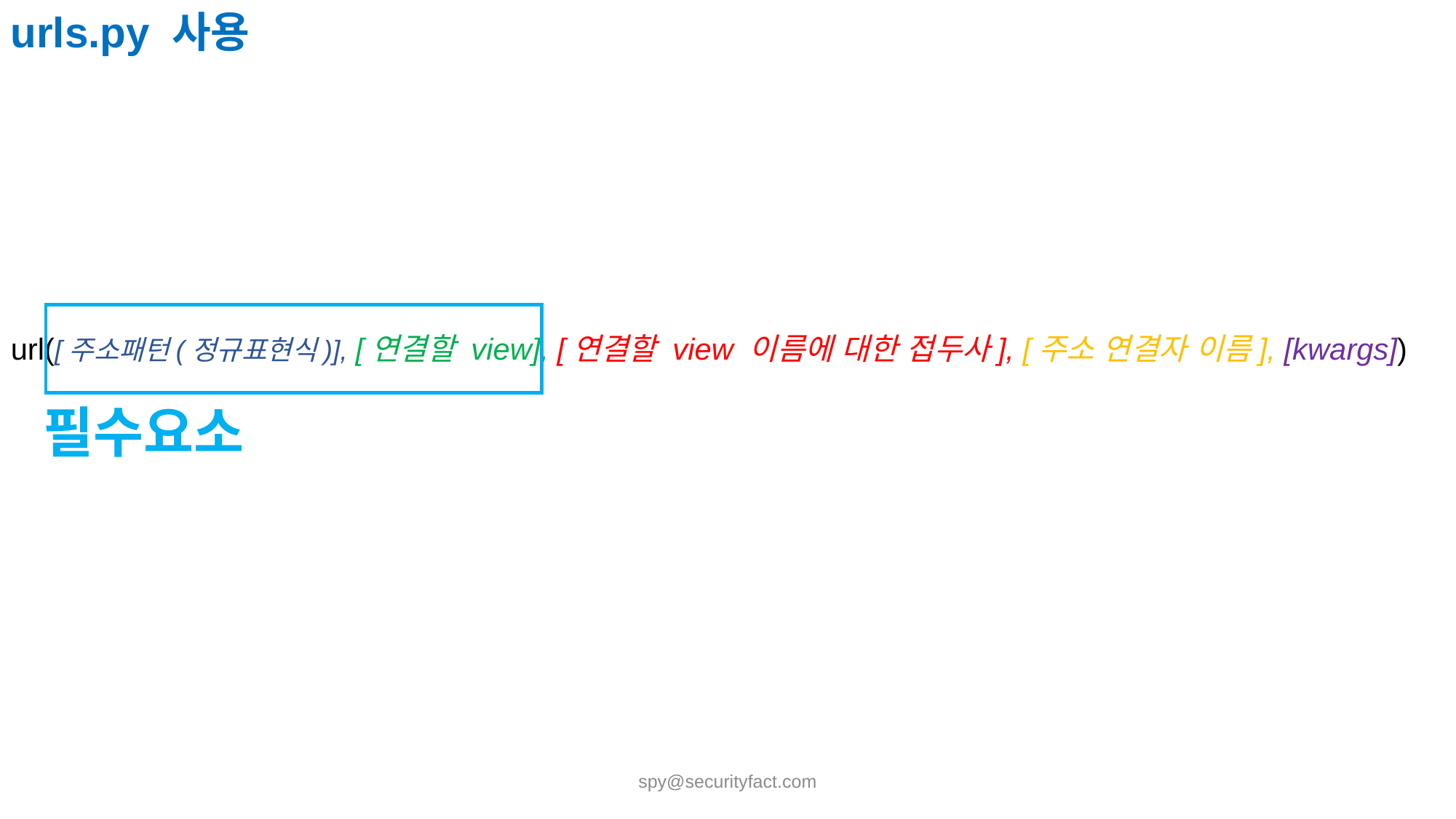

urls.py 사용

url([주소패턴(정규표현식)], [연결할 view], [연결할 view 이름에 대한 접두사], [주소 연결자 이름], [kwargs])
필수요소
spy@securityfact.com